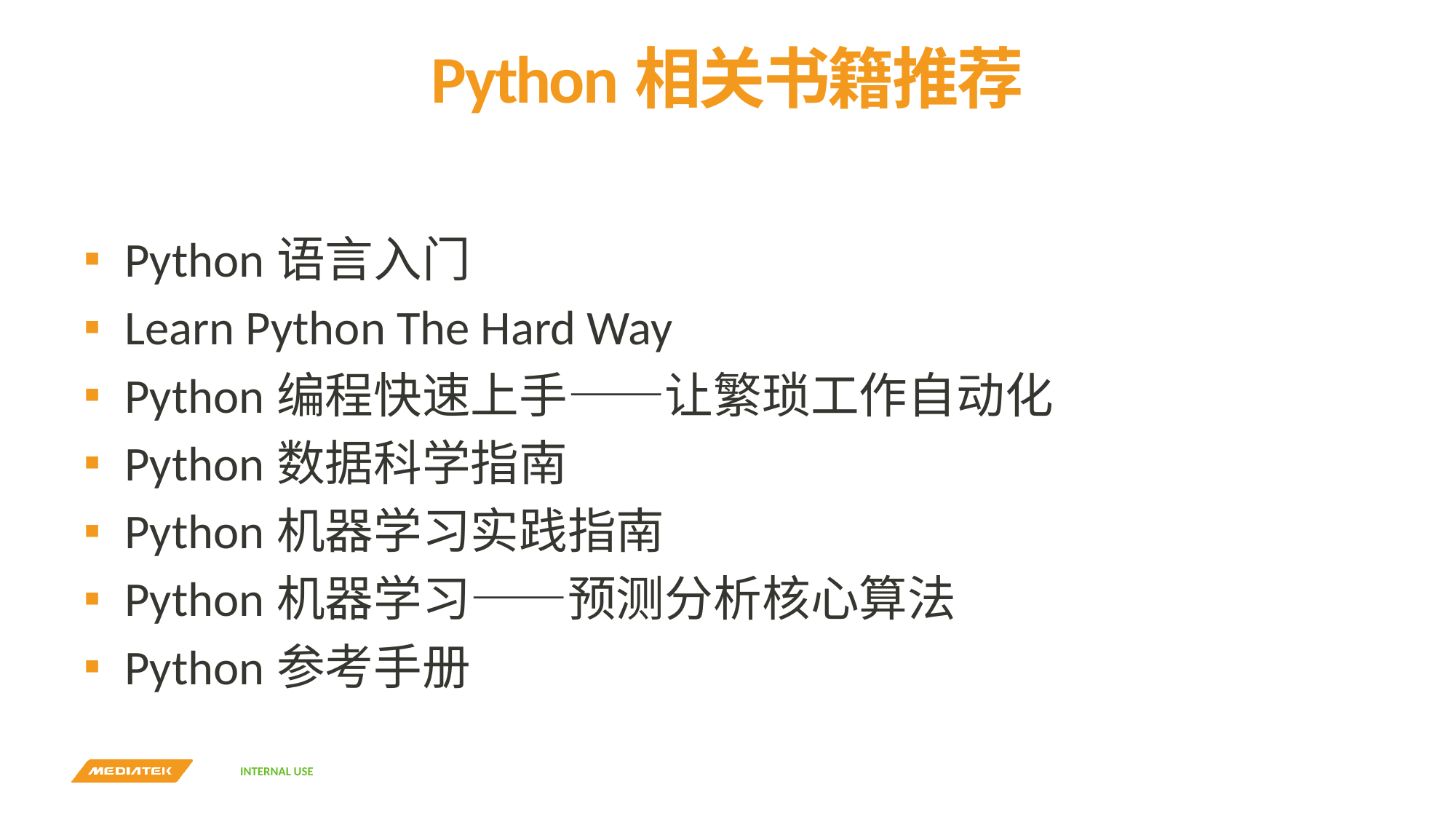

# Python相关书籍推荐
Python语言入门
Learn Python The Hard Way
Python编程快速上手——让繁琐工作自动化
Python数据科学指南
Python机器学习实践指南
Python机器学习——预测分析核心算法
Python参考手册